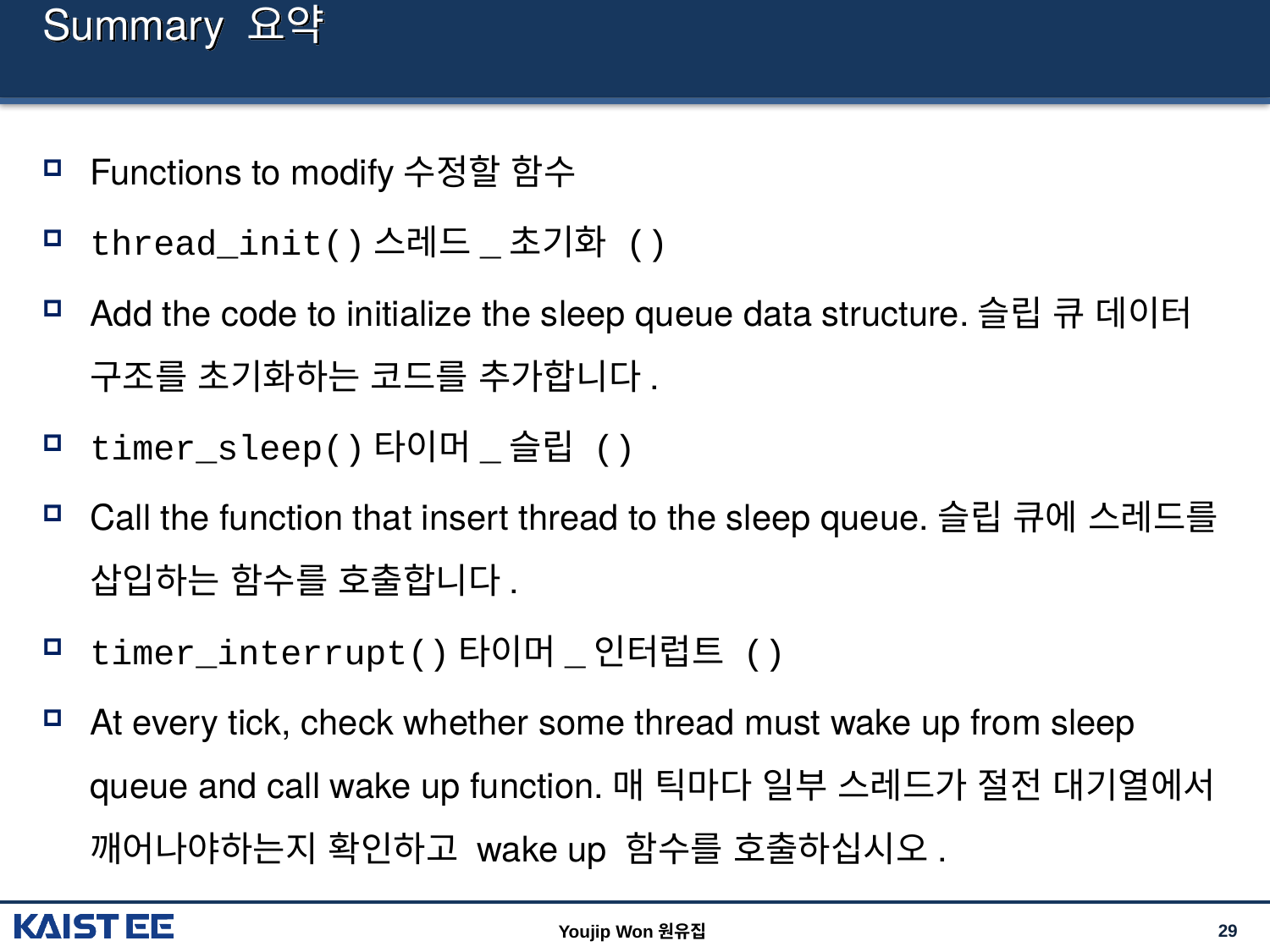

# Summary 요약

Functions to modify수정할 함수
thread_init()스레드_초기화 ()
Add the code to initialize the sleep queue data structure.슬립 큐 데이터 구조를 초기화하는 코드를 추가합니다.
timer_sleep()타이머_슬립 ()
Call the function that insert thread to the sleep queue.슬립 큐에 스레드를 삽입하는 함수를 호출합니다.
timer_interrupt()타이머_인터럽트 ()
At every tick, check whether some thread must wake up from sleep queue and call wake up function.매 틱마다 일부 스레드가 절전 대기열에서 깨어나야하는지 확인하고 wake up 함수를 호출하십시오.

Youjip Won원유집

29